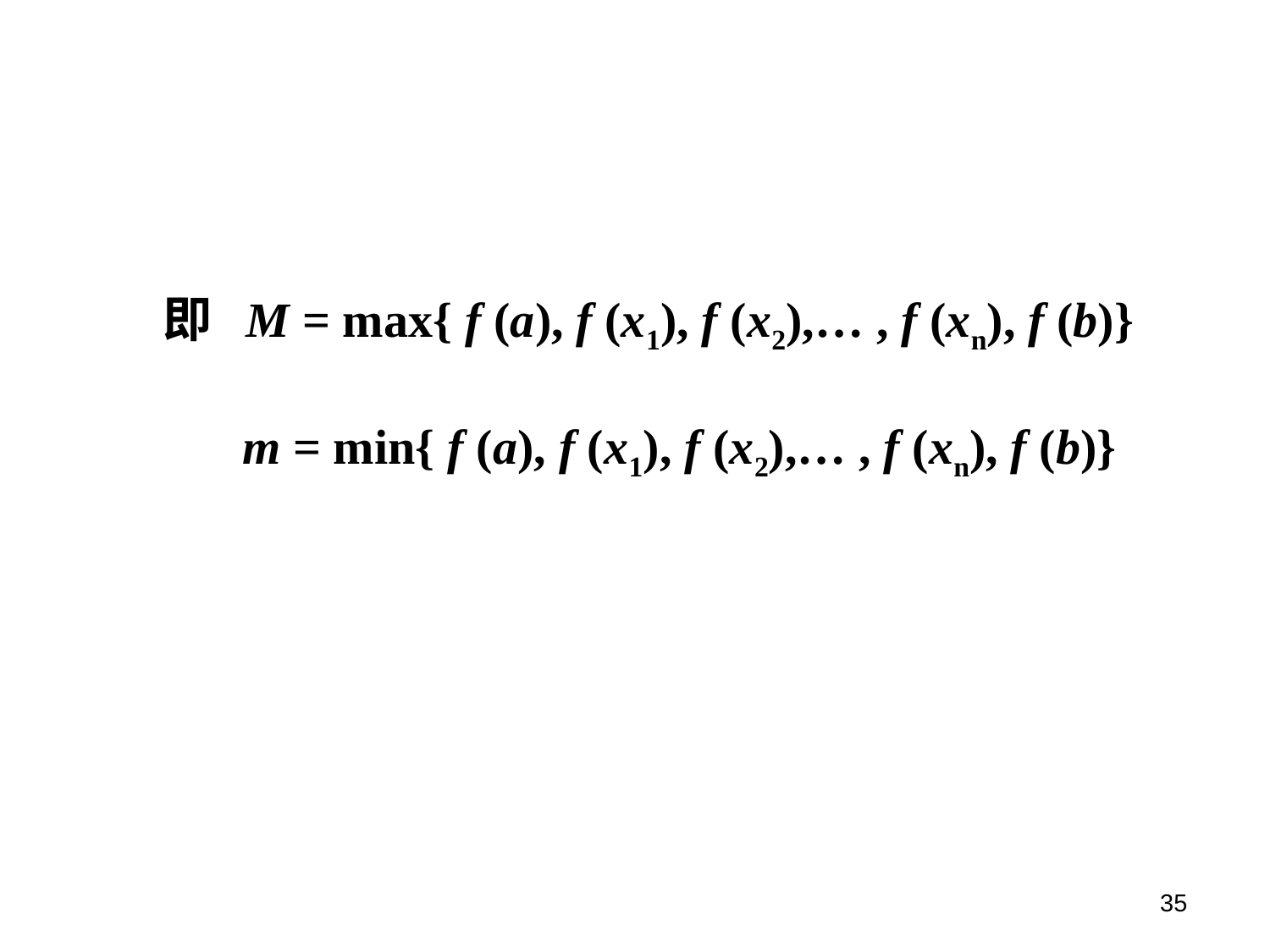

即  M = max{ f (a), f (x1), f (x2),… , f (xn), f (b)}
m = min{ f (a), f (x1), f (x2),… , f (xn), f (b)}
35